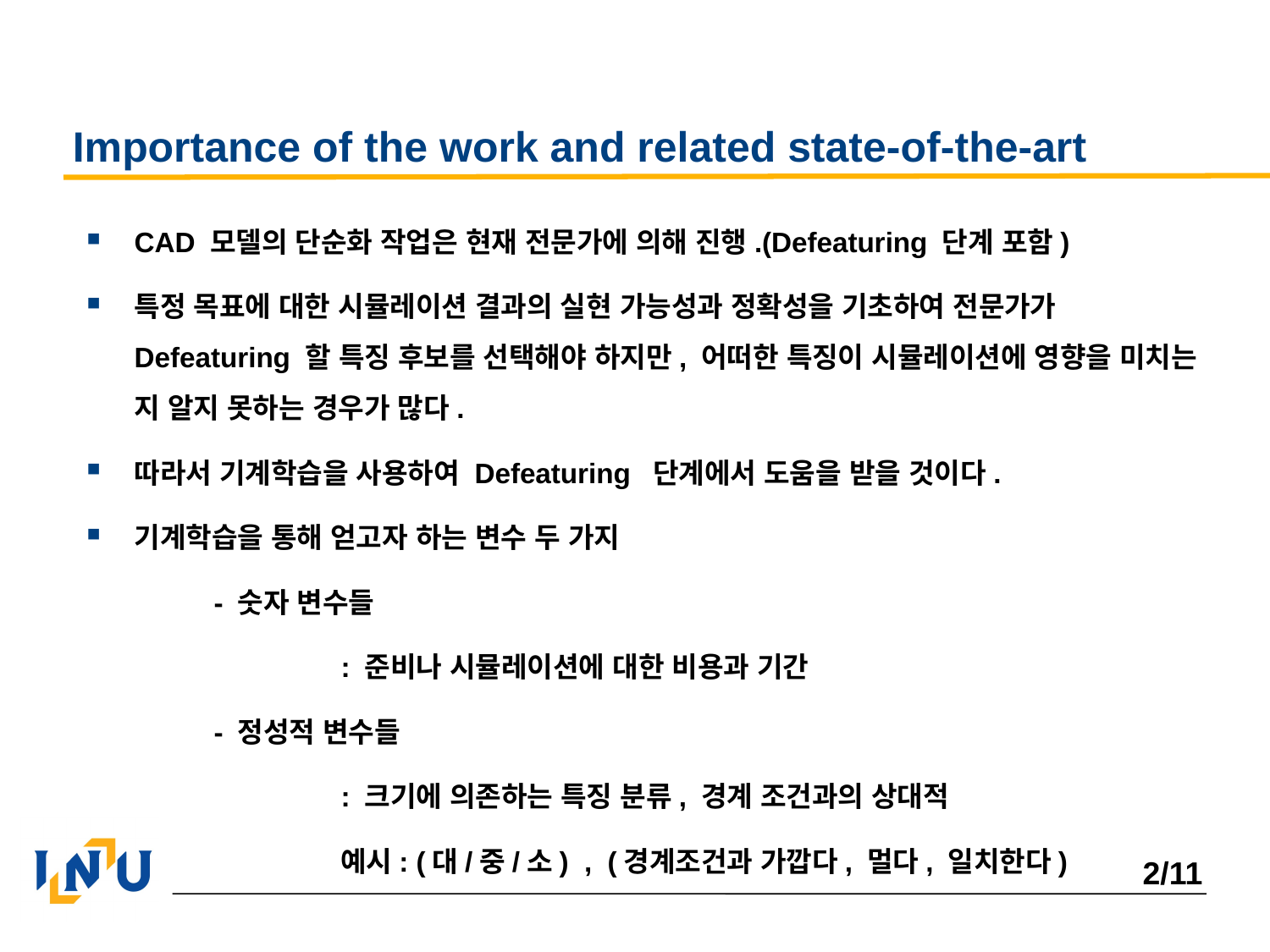

# Importance of the work and related state-of-the-art
CAD 모델의 단순화 작업은 현재 전문가에 의해 진행.(Defeaturing 단계 포함)
특정 목표에 대한 시뮬레이션 결과의 실현 가능성과 정확성을 기초하여 전문가가 Defeaturing 할 특징 후보를 선택해야 하지만, 어떠한 특징이 시뮬레이션에 영향을 미치는 지 알지 못하는 경우가 많다.
따라서 기계학습을 사용하여 Defeaturing  단계에서 도움을 받을 것이다.
기계학습을 통해 얻고자 하는 변수 두 가지
	- 숫자 변수들
		: 준비나 시뮬레이션에 대한 비용과 기간
	- 정성적 변수들
		: 크기에 의존하는 특징 분류, 경계 조건과의 상대적
		예시: (대/중/소)  ,  (경계조건과 가깝다, 멀다, 일치한다)